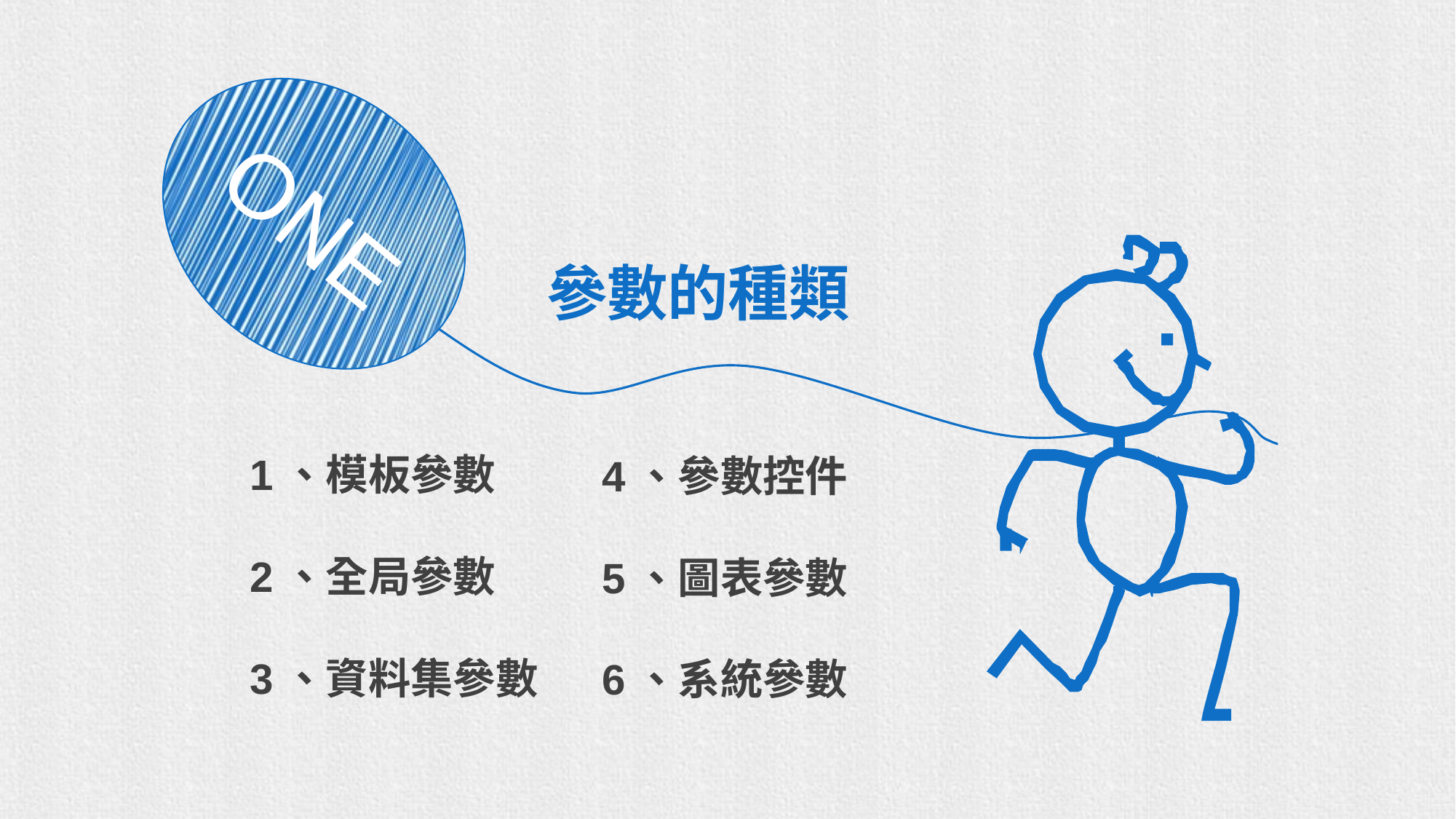

ONE

參數的種類
1、模板參數

2、全局參數

3、資料集參數
4、參數控件

5、圖表參數

6、系統參數